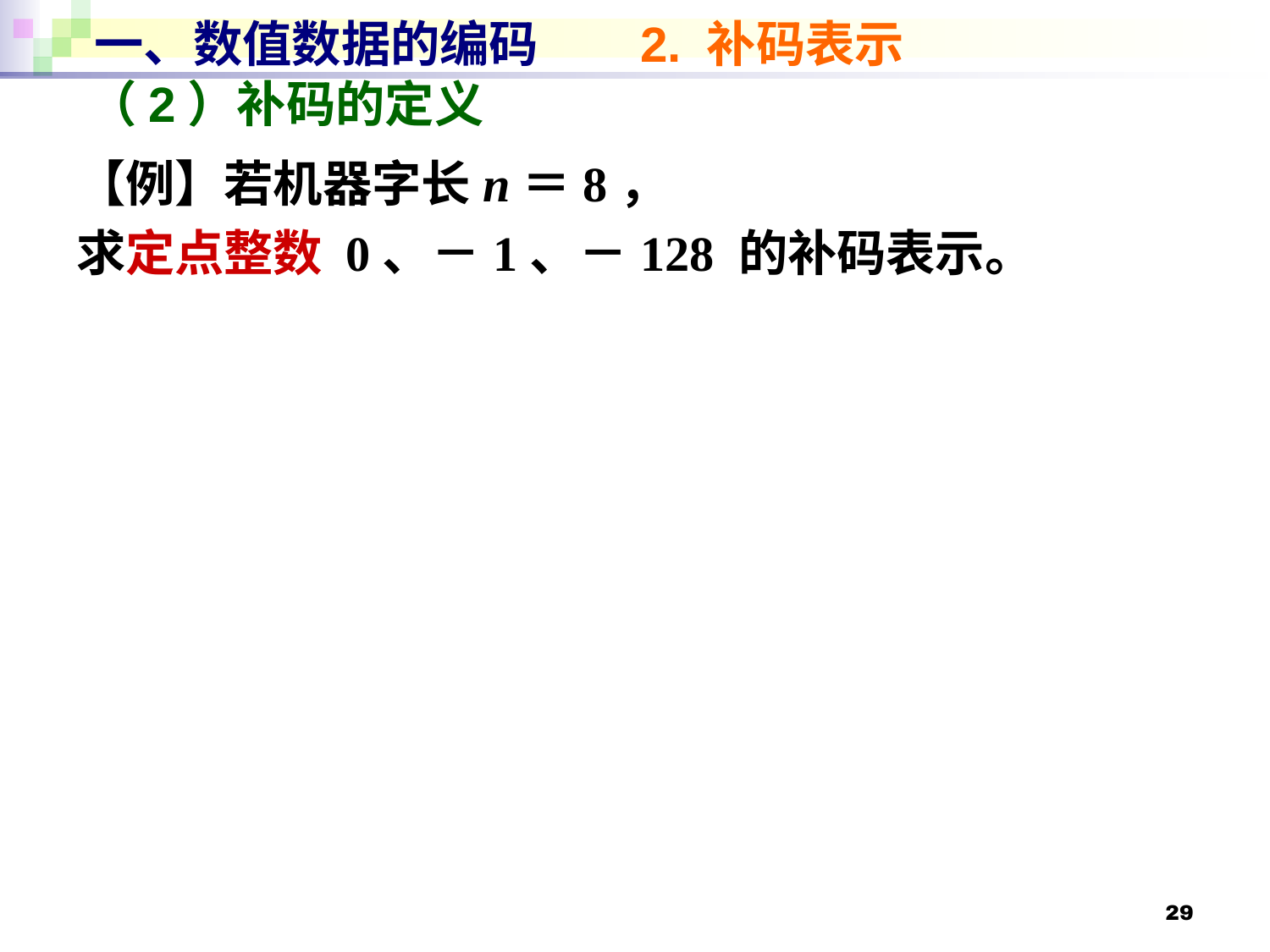

# 一、数值数据的编码        2. 补码表示
（2）补码的定义
【例】若机器字长n＝8，
求定点整数 0、－1、－128 的补码表示。
29